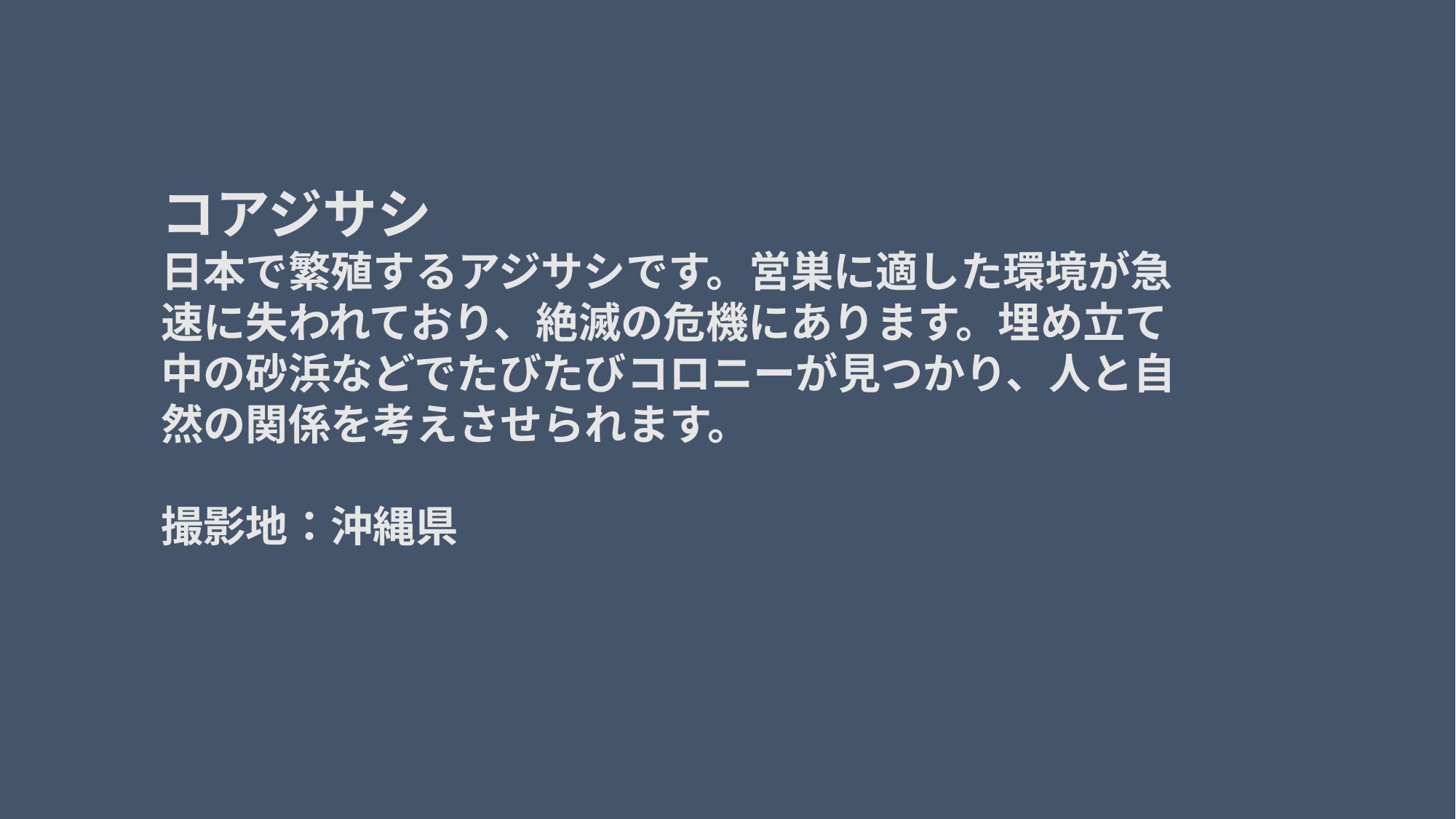

コアジサシ
日本で繁殖するアジサシです。営巣に適した環境が急速に失われており、絶滅の危機にあります。埋め立て中の砂浜などでたびたびコロニーが見つかり、人と自然の関係を考えさせられます。

撮影地：沖縄県